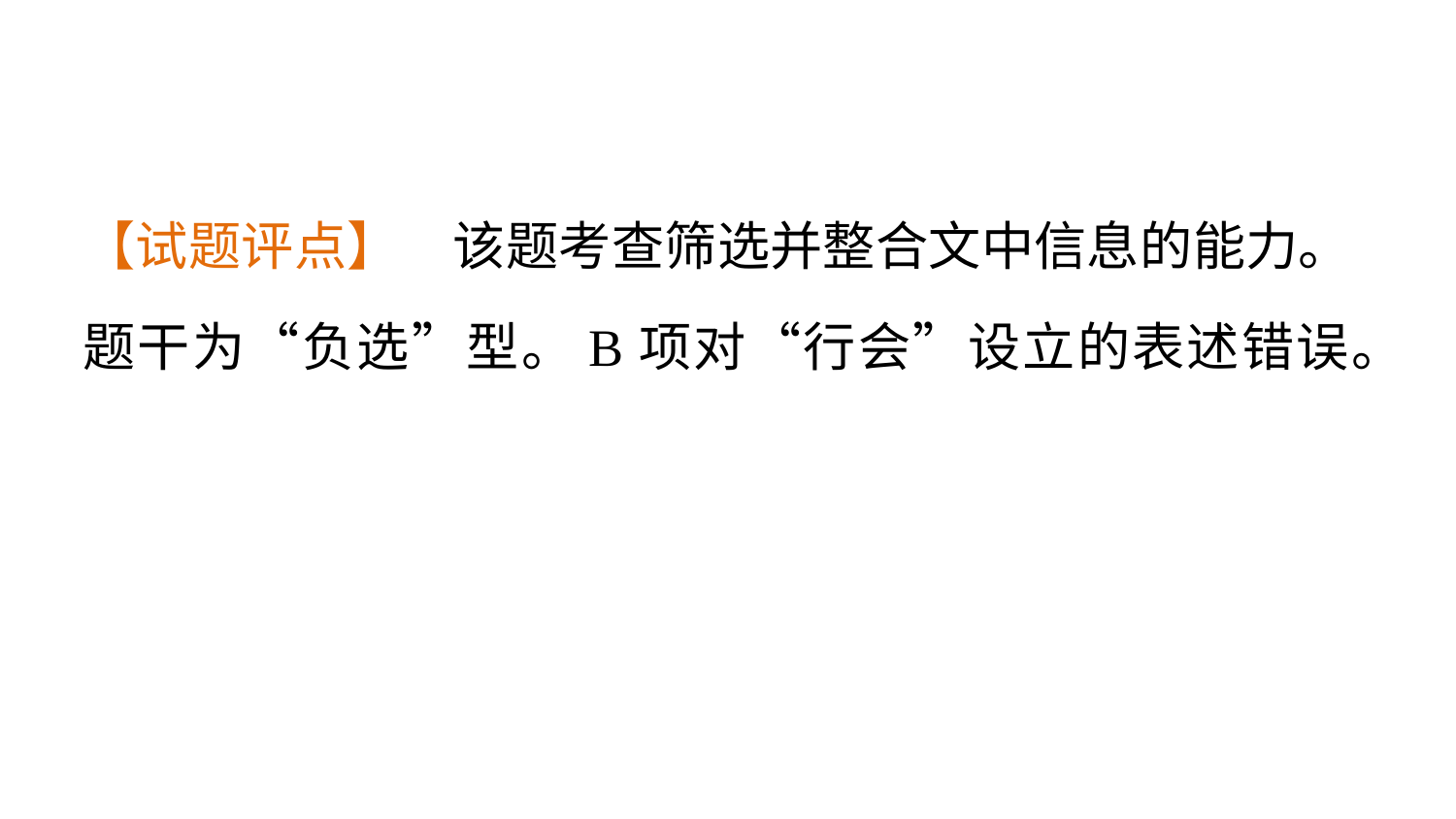

【试题评点】　该题考查筛选并整合文中信息的能力。题干为“负选”型。B项对“行会”设立的表述错误。